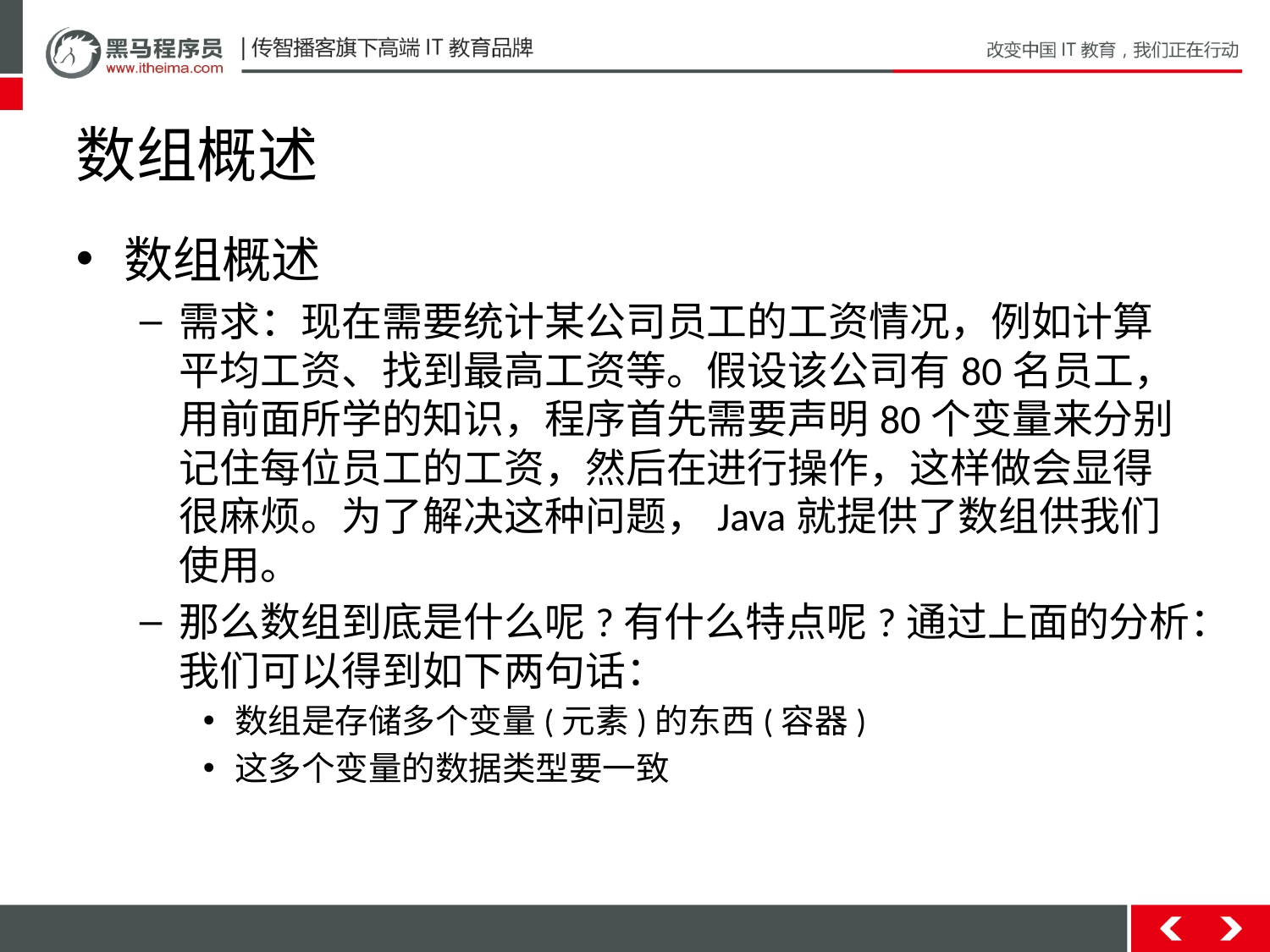

# 数组概述
数组概述
需求：现在需要统计某公司员工的工资情况，例如计算平均工资、找到最高工资等。假设该公司有80名员工，用前面所学的知识，程序首先需要声明80个变量来分别记住每位员工的工资，然后在进行操作，这样做会显得很麻烦。为了解决这种问题，Java就提供了数组供我们使用。
那么数组到底是什么呢?有什么特点呢?通过上面的分析：我们可以得到如下两句话：
数组是存储多个变量(元素)的东西(容器)
这多个变量的数据类型要一致